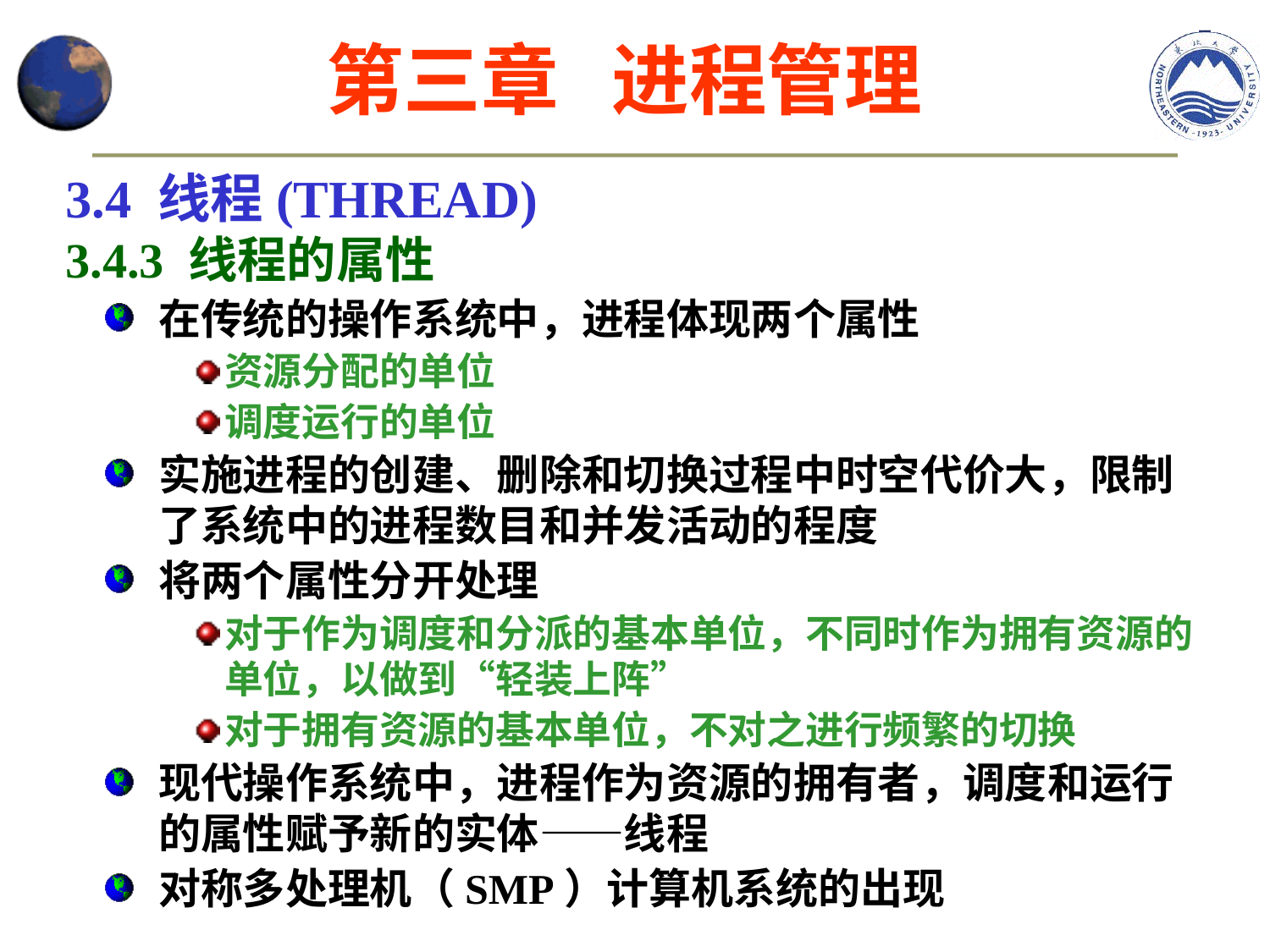

第三章   进程管理
3.4 线程(THREAD)
3.4.3 线程的属性
在传统的操作系统中，进程体现两个属性
资源分配的单位
调度运行的单位
实施进程的创建、删除和切换过程中时空代价大，限制了系统中的进程数目和并发活动的程度
将两个属性分开处理
对于作为调度和分派的基本单位，不同时作为拥有资源的单位，以做到“轻装上阵”
对于拥有资源的基本单位，不对之进行频繁的切换
现代操作系统中，进程作为资源的拥有者，调度和运行的属性赋予新的实体——线程
对称多处理机（SMP）计算机系统的出现